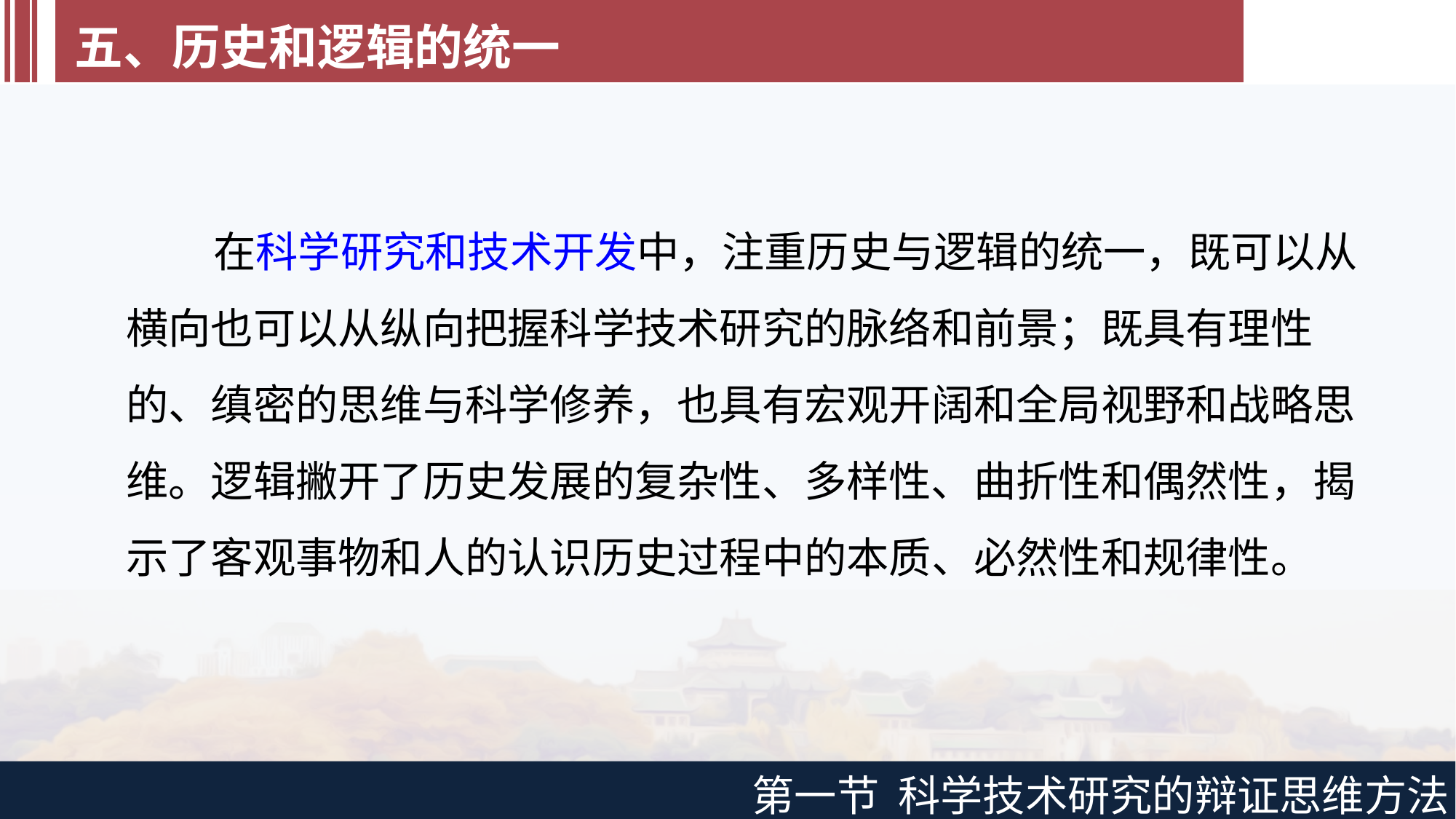

五、历史和逻辑的统一
在科学研究和技术开发中，注重历史与逻辑的统一，既可以从横向也可以从纵向把握科学技术研究的脉络和前景；既具有理性的、缜密的思维与科学修养，也具有宏观开阔和全局视野和战略思维。逻辑撇开了历史发展的复杂性、多样性、曲折性和偶然性，揭示了客观事物和人的认识历史过程中的本质、必然性和规律性。

第一节  科学技术研究的辩证思维方法